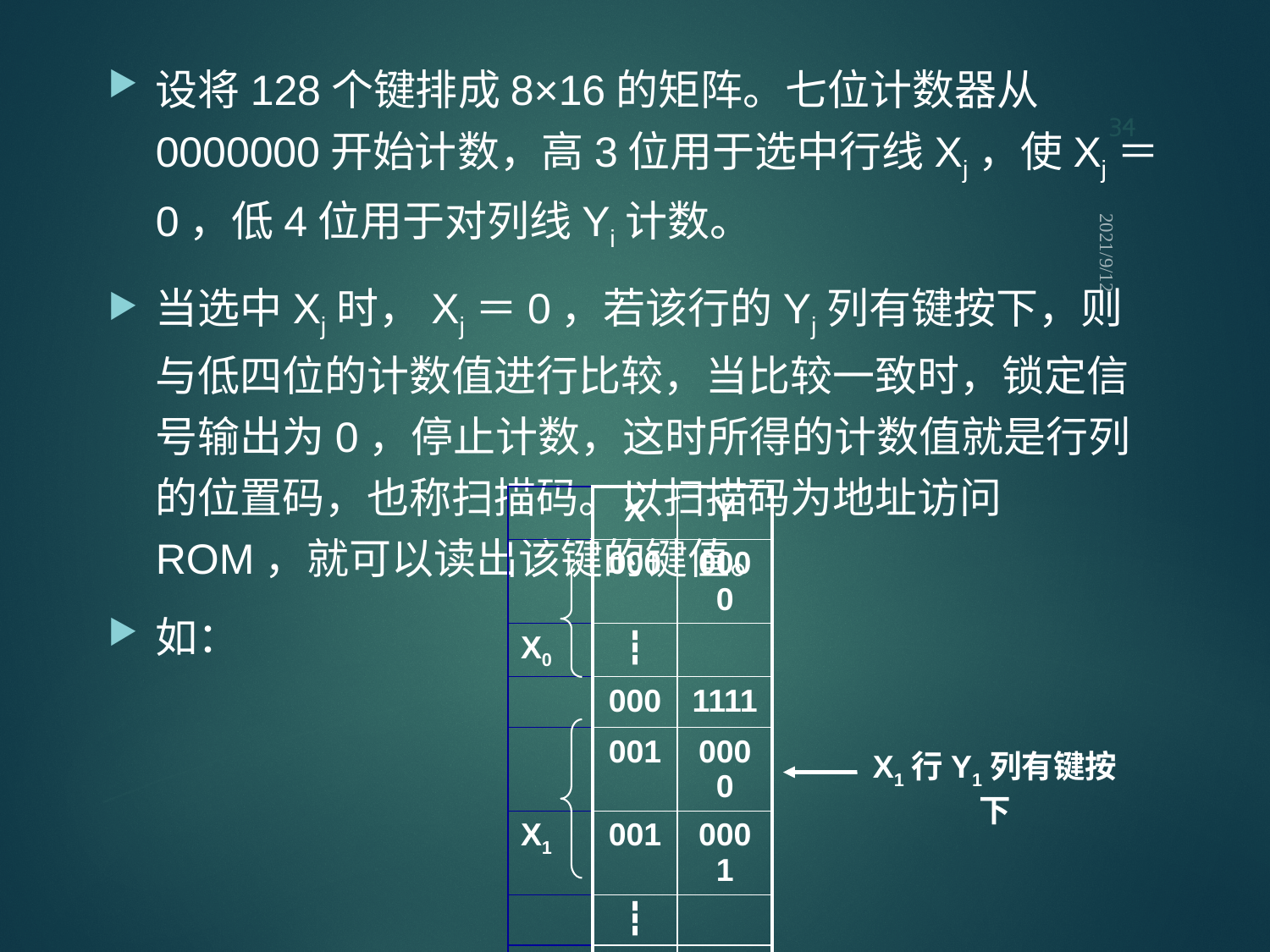

34
设将128个键排成8×16的矩阵。七位计数器从0000000开始计数，高3位用于选中行线Xj，使Xj＝0，低4位用于对列线Yi计数。
当选中Xj时，Xj＝0，若该行的Yj列有键按下，则与低四位的计数值进行比较，当比较一致时，锁定信号输出为0，停止计数，这时所得的计数值就是行列的位置码，也称扫描码。以扫描码为地址访问ROM，就可以读出该键的键值。
如：
2021/9/12
|  | X | Y |
| --- | --- | --- |
|  | 000 | 0000 |
| X0 | ┇ |  |
|  | 000 | 1111 |
|  | 001 | 0000 |
| X1 | 001 | 0001 |
|  | ┇ |  |
|  | 001 | 1111 |

X1行Y1列有键按下